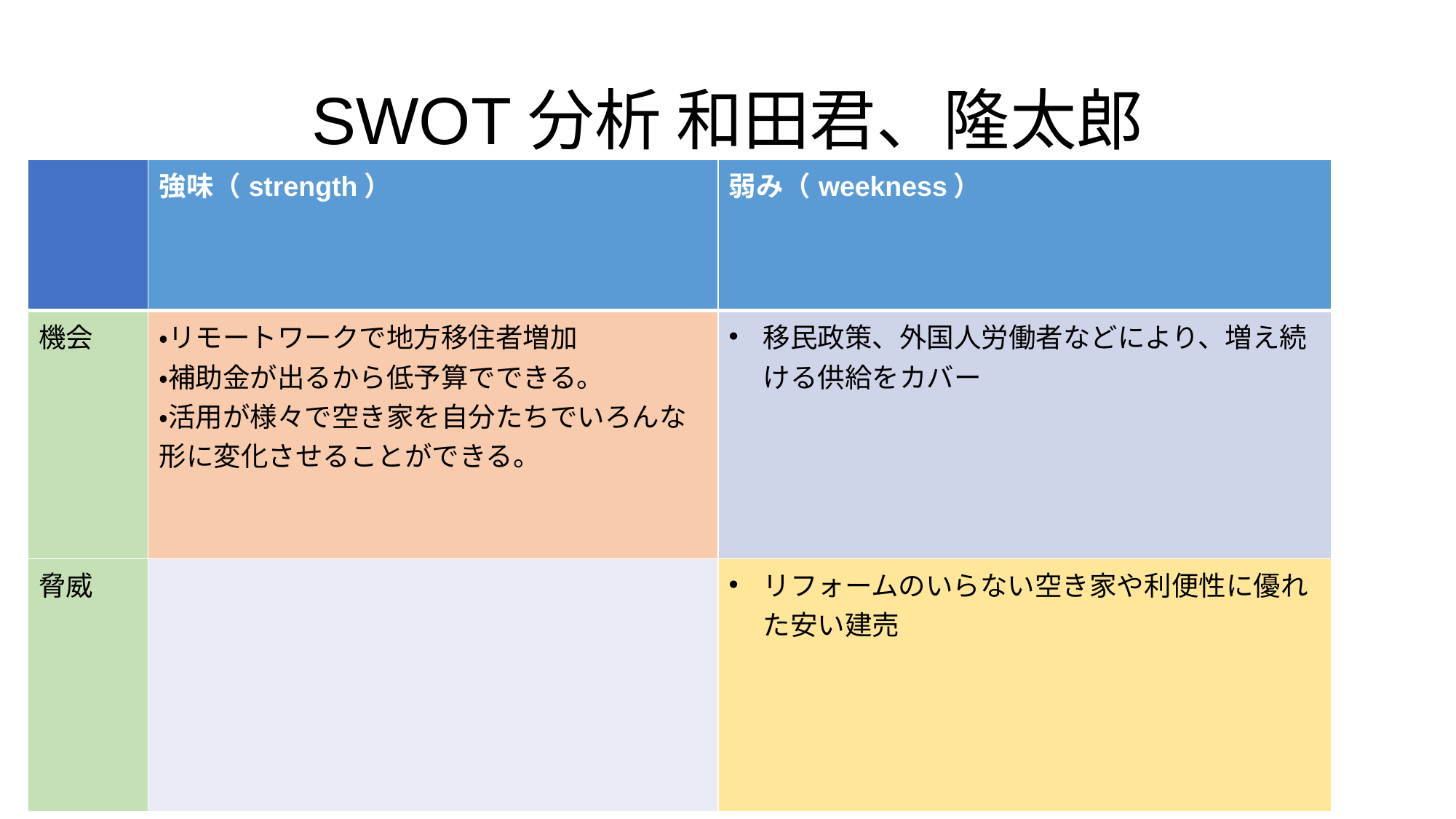

# SWOT分析 和田君、隆太郎
|  | 強味（strength） | 弱み（weekness） |
| --- | --- | --- |
| 機会 | ・リモートワークで地方移住者増加 ・補助金が出るから低予算でできる。 ・活用が様々で空き家を自分たちでいろんな形に変化させることができる。 | 移民政策、外国人労働者などにより、増え続ける供給をカバー |
| 脅威 |  | リフォームのいらない空き家や利便性に優れた安い建売 |